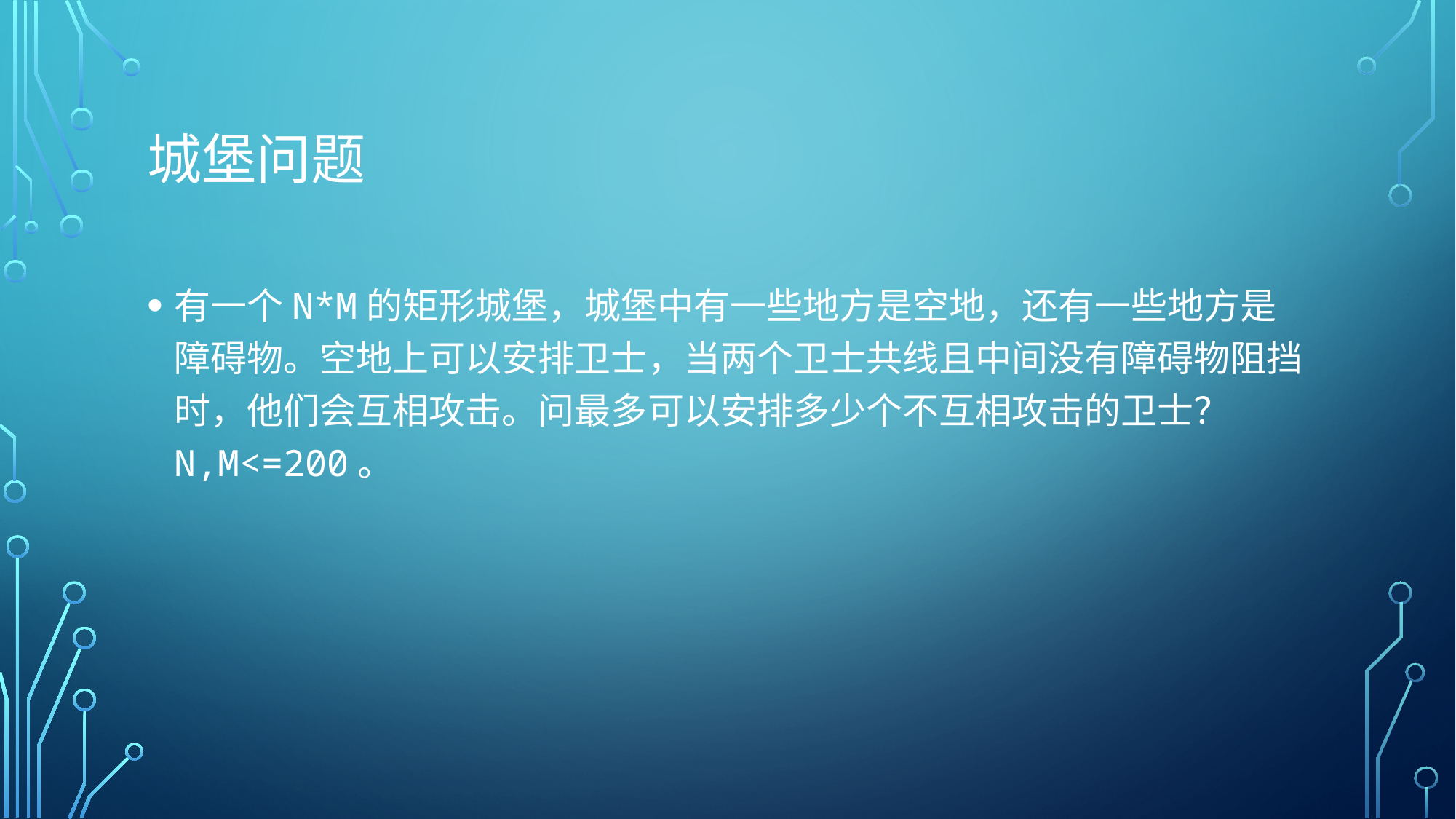

# 城堡问题
有一个N*M的矩形城堡，城堡中有一些地方是空地，还有一些地方是障碍物。空地上可以安排卫士，当两个卫士共线且中间没有障碍物阻挡时，他们会互相攻击。问最多可以安排多少个不互相攻击的卫士？N,M<=200。